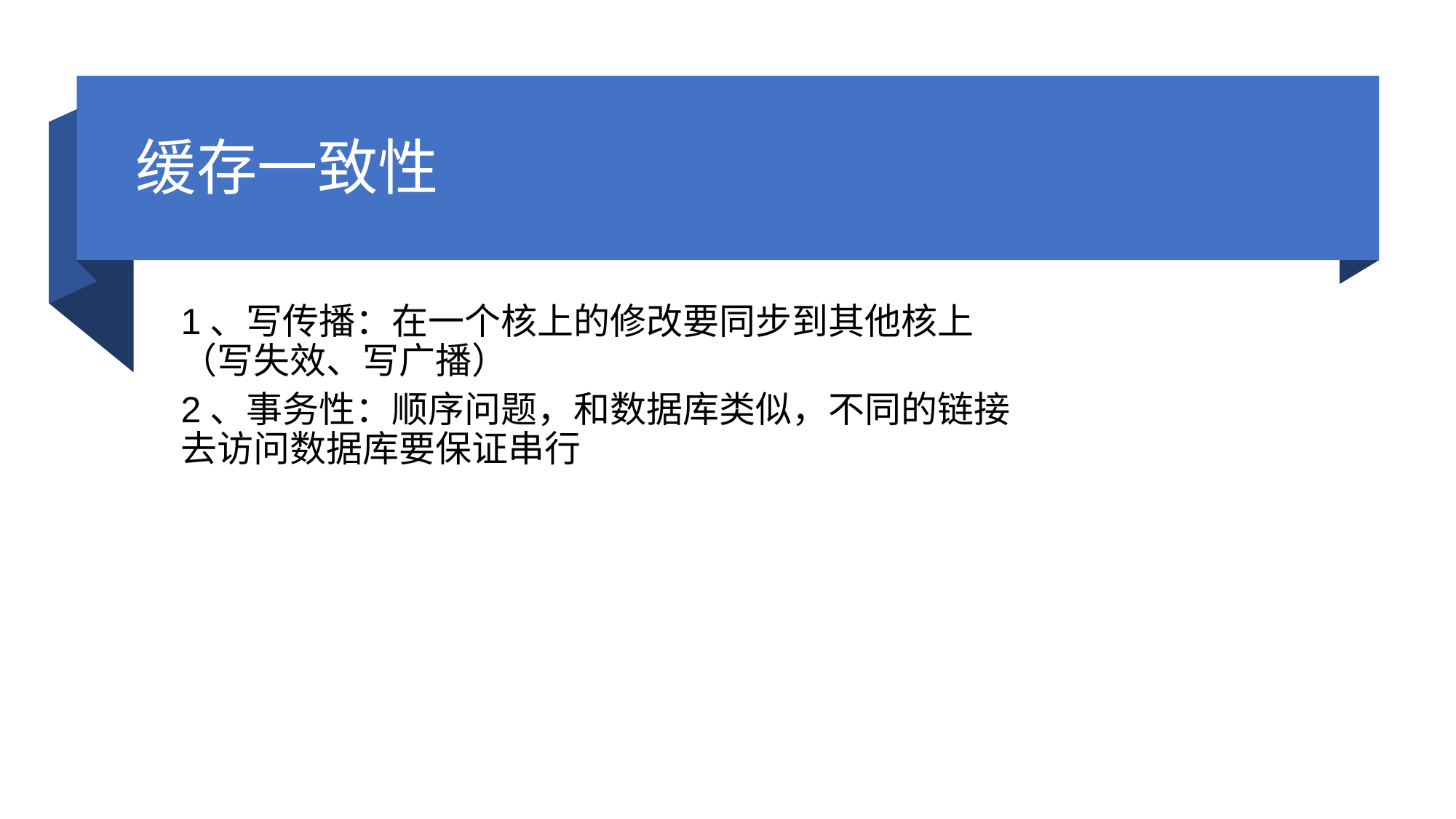

# 缓存一致性
1、写传播：在一个核上的修改要同步到其他核上（写失效、写广播）
2、事务性：顺序问题，和数据库类似，不同的链接去访问数据库要保证串行